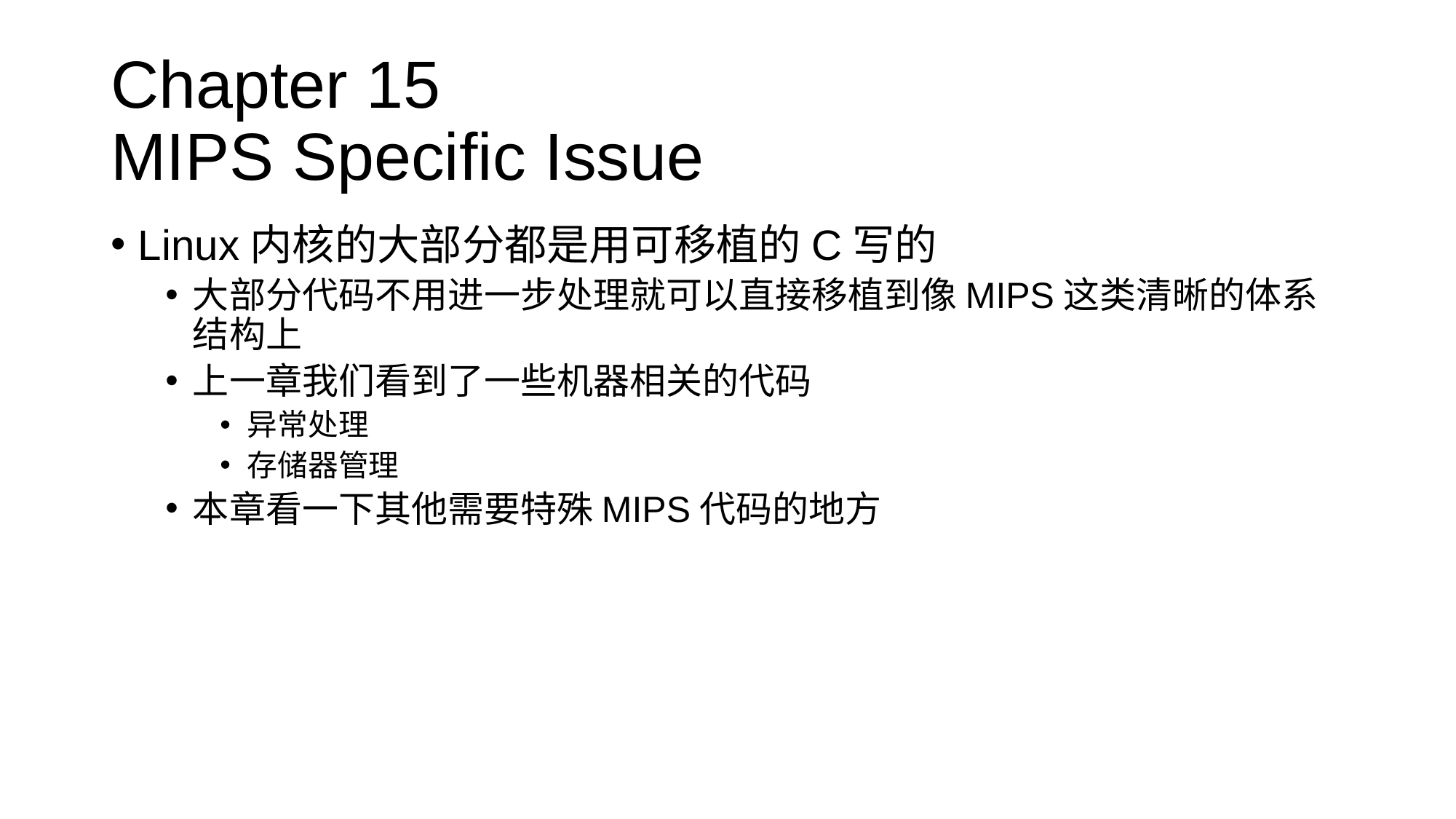

# Chapter 15 MIPS Specific Issue
Linux内核的大部分都是用可移植的C写的
大部分代码不用进一步处理就可以直接移植到像MIPS这类清晰的体系结构上
上一章我们看到了一些机器相关的代码
异常处理
存储器管理
本章看一下其他需要特殊MIPS代码的地方